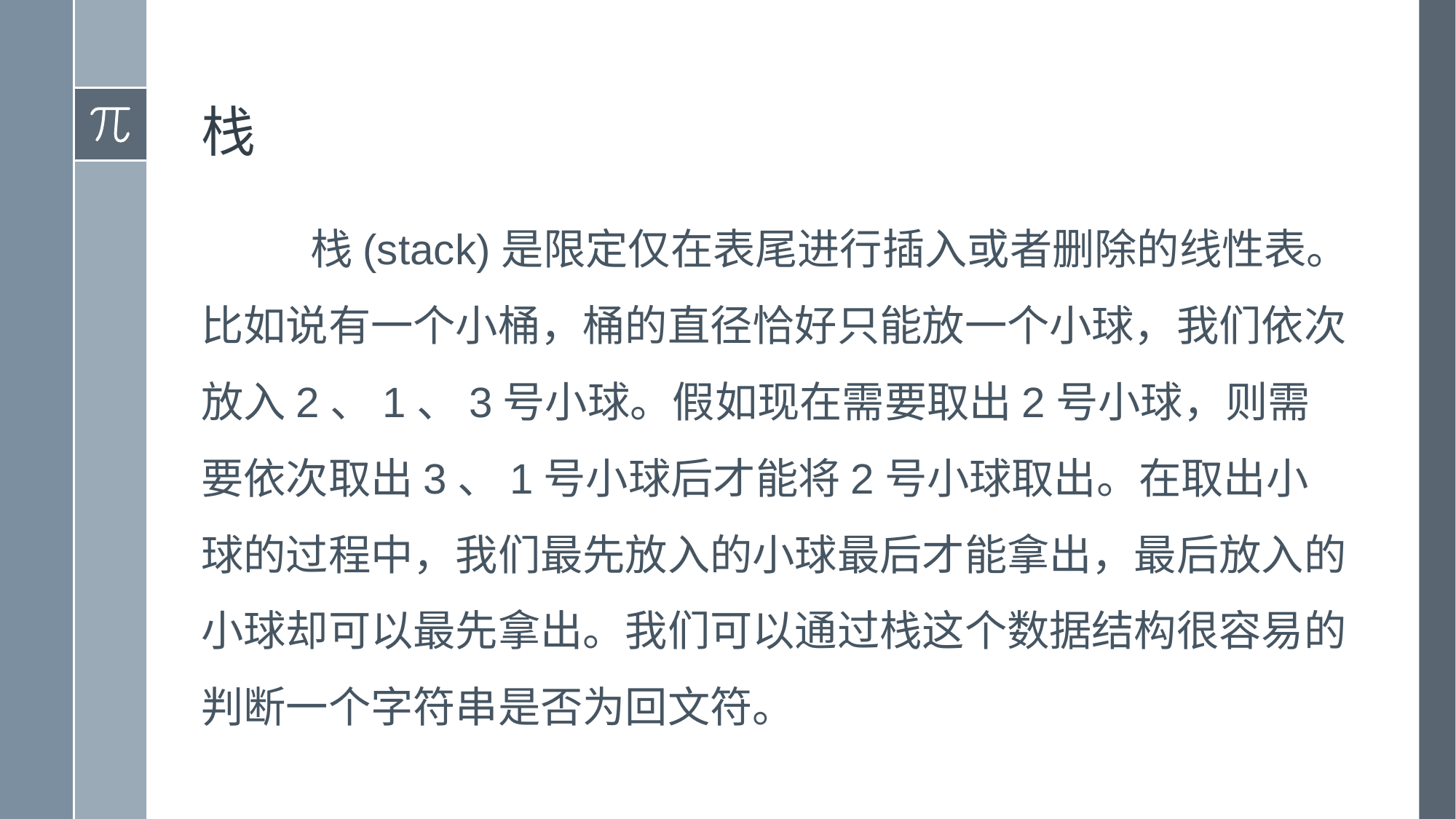

# 栈
	栈(stack)是限定仅在表尾进行插入或者删除的线性表。比如说有一个小桶，桶的直径恰好只能放一个小球，我们依次放入2、1、3号小球。假如现在需要取出2号小球，则需要依次取出3、1号小球后才能将2号小球取出。在取出小球的过程中，我们最先放入的小球最后才能拿出，最后放入的小球却可以最先拿出。我们可以通过栈这个数据结构很容易的判断一个字符串是否为回文符。